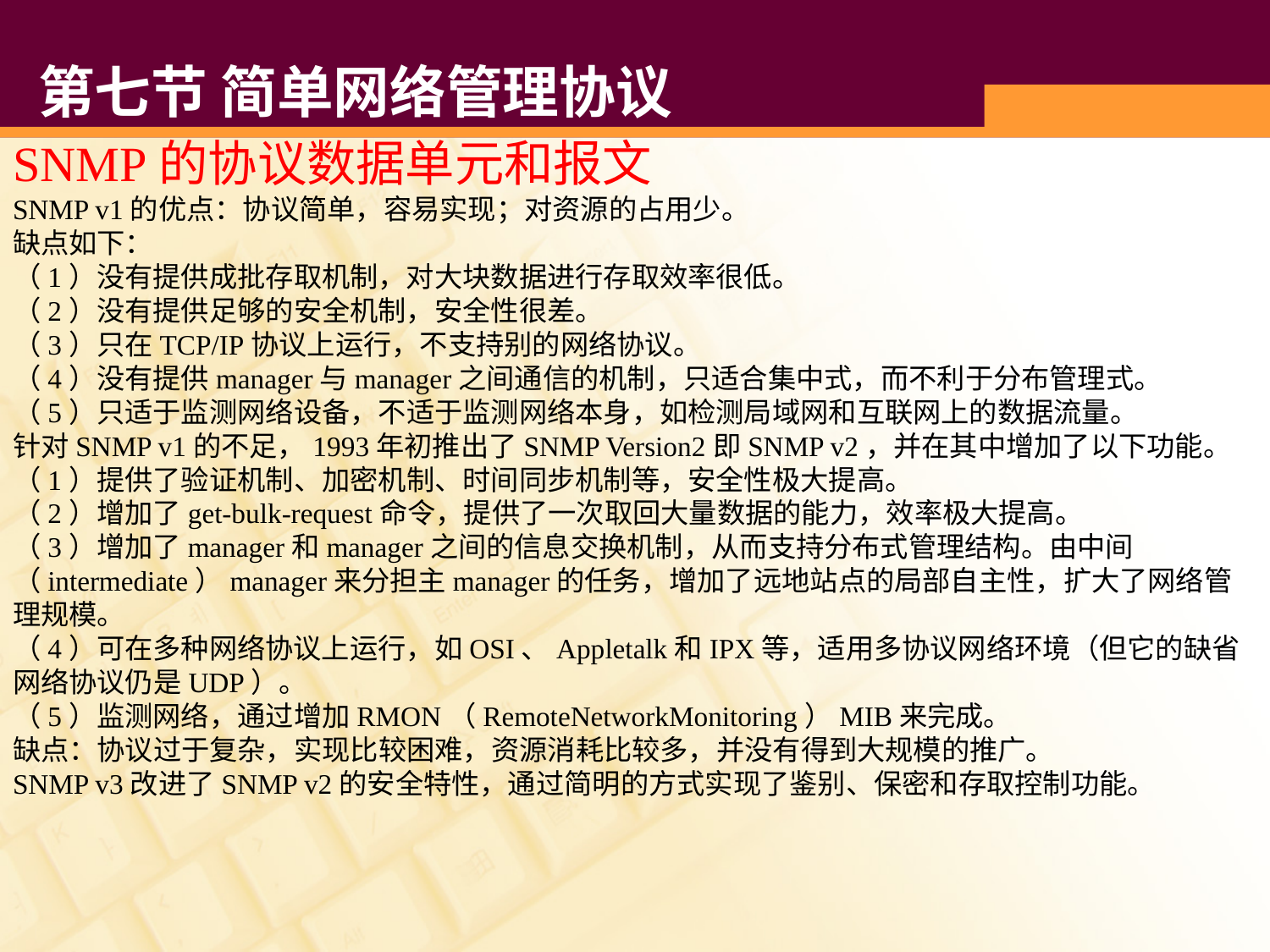

# 第七节 简单网络管理协议
SNMP的协议数据单元和报文
SNMP v1的优点：协议简单，容易实现；对资源的占用少。
缺点如下：
（1）没有提供成批存取机制，对大块数据进行存取效率很低。
（2）没有提供足够的安全机制，安全性很差。
（3）只在TCP/IP协议上运行，不支持别的网络协议。
（4）没有提供manager与manager之间通信的机制，只适合集中式，而不利于分布管理式。
（5）只适于监测网络设备，不适于监测网络本身，如检测局域网和互联网上的数据流量。
针对SNMP v1的不足，1993年初推出了SNMP Version2即SNMP v2，并在其中增加了以下功能。
（1）提供了验证机制、加密机制、时间同步机制等，安全性极大提高。
（2）增加了get-bulk-request命令，提供了一次取回大量数据的能力，效率极大提高。
（3）增加了manager和manager之间的信息交换机制，从而支持分布式管理结构。由中间（intermediate）manager来分担主manager的任务，增加了远地站点的局部自主性，扩大了网络管理规模。
（4）可在多种网络协议上运行，如OSI、Appletalk和IPX等，适用多协议网络环境（但它的缺省网络协议仍是UDP）。
（5）监测网络，通过增加RMON（RemoteNetworkMonitoring）MIB来完成。
缺点：协议过于复杂，实现比较困难，资源消耗比较多，并没有得到大规模的推广。
SNMP v3改进了SNMP v2的安全特性，通过简明的方式实现了鉴别、保密和存取控制功能。